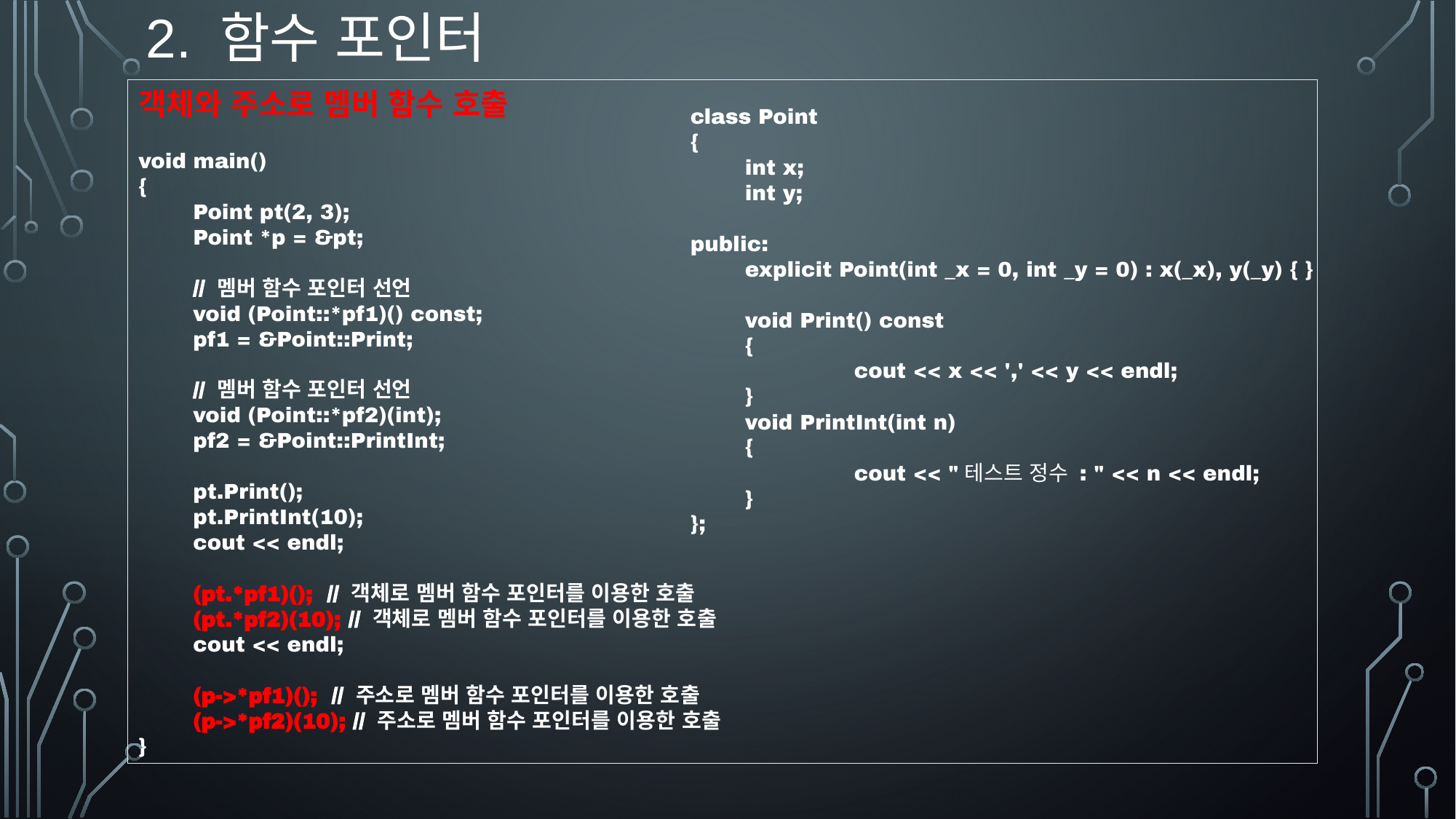

# 2. 함수 포인터
객체와 주소로 멤버 함수 호출

void main()
{
Point pt(2, 3);
Point *p = &pt;

// 멤버 함수 포인터 선언
void (Point::*pf1)() const;
pf1 = &Point::Print;

// 멤버 함수 포인터 선언
void (Point::*pf2)(int);
pf2 = &Point::PrintInt;

pt.Print();
pt.PrintInt(10);
cout << endl;

(pt.*pf1)();  // 객체로 멤버 함수 포인터를 이용한 호출
(pt.*pf2)(10); // 객체로 멤버 함수 포인터를 이용한 호출
cout << endl;

(p->*pf1)();  // 주소로 멤버 함수 포인터를 이용한 호출
(p->*pf2)(10); // 주소로 멤버 함수 포인터를 이용한 호출
}
class Point
{
int x;
int y;

public:
explicit Point(int _x = 0, int _y = 0) : x(_x), y(_y) { }

void Print() const
{
	cout << x << ',' << y << endl;
}
void PrintInt(int n)
{
	cout << "테스트 정수 : " << n << endl;
}
};